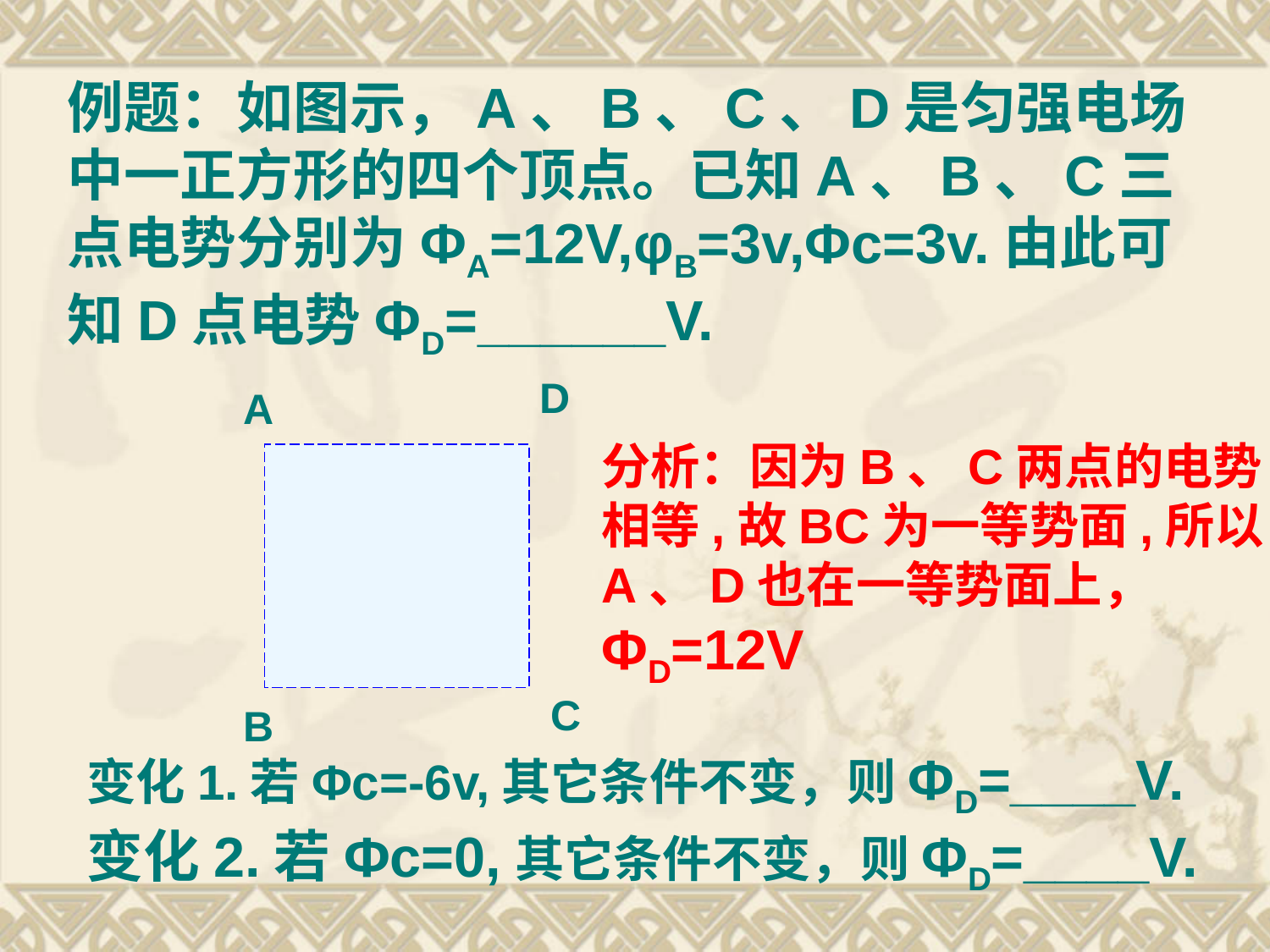

例题：如图示，A、B、C、D是匀强电场中一正方形的四个顶点。已知A、B、C三点电势分别为ΦA=12V,φB=3v,Φc=3v.由此可知D点电势ΦD=______V.
D
A
分析：因为B、C两点的电势
相等,故BC为一等势面,所以
A、D也在一等势面上，
ΦD=12V

C
B
变化1.若Φc=-6v,其它条件不变，则ΦD=____V.
变化2.若Φc=0,其它条件不变，则ΦD=____V.